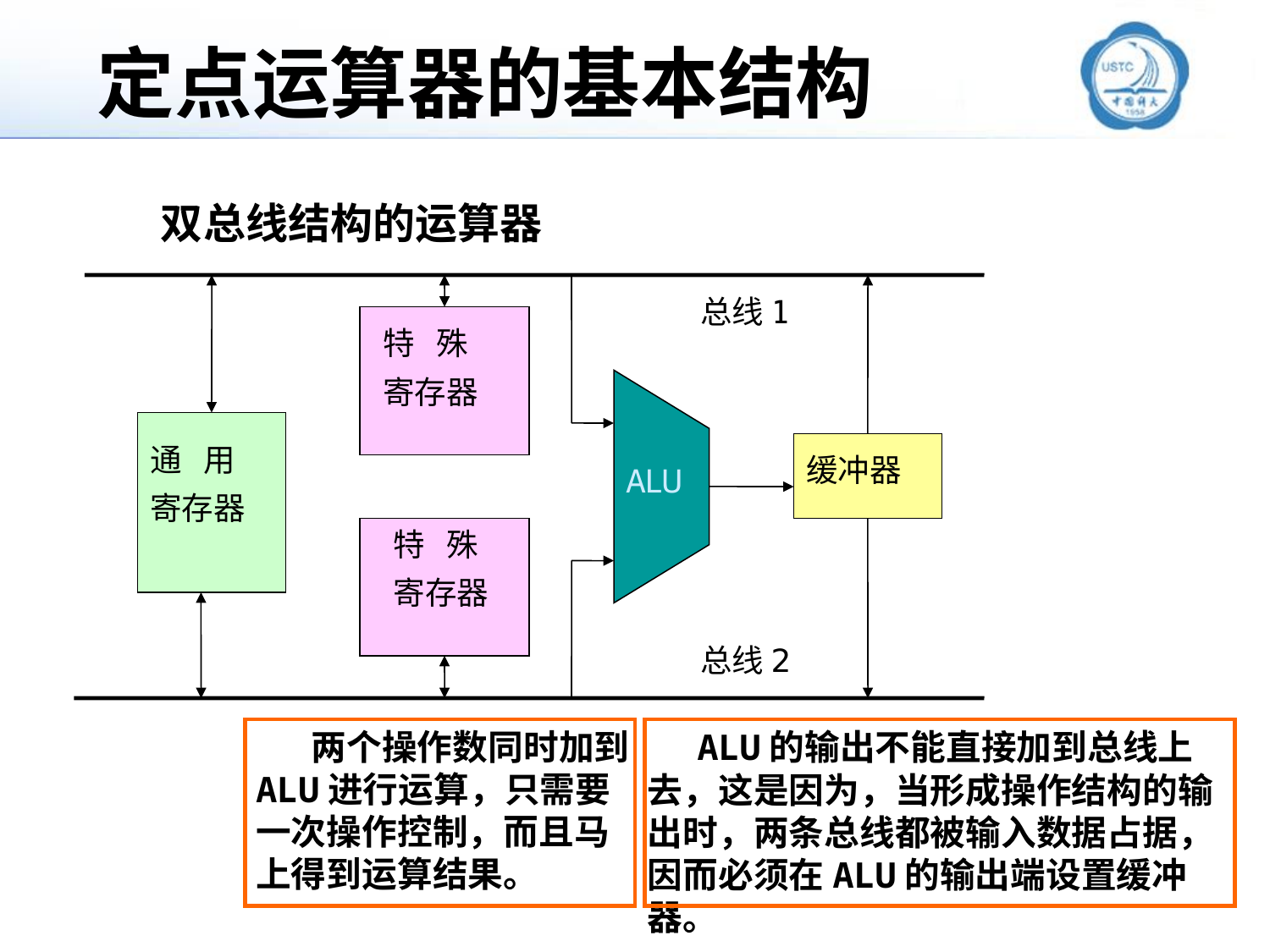

定点运算器的基本结构
# 双总线结构的运算器

总线1

特   殊
寄存器

通   用
寄存器

缓冲器
ALU

特   殊
寄存器

总线2

      两个操作数同时加到ALU进行运算，只需要一次操作控制，而且马上得到运算结果。

     ALU的输出不能直接加到总线上去，这是因为，当形成操作结构的输出时，两条总线都被输入数据占据，因而必须在ALU的输出端设置缓冲器。